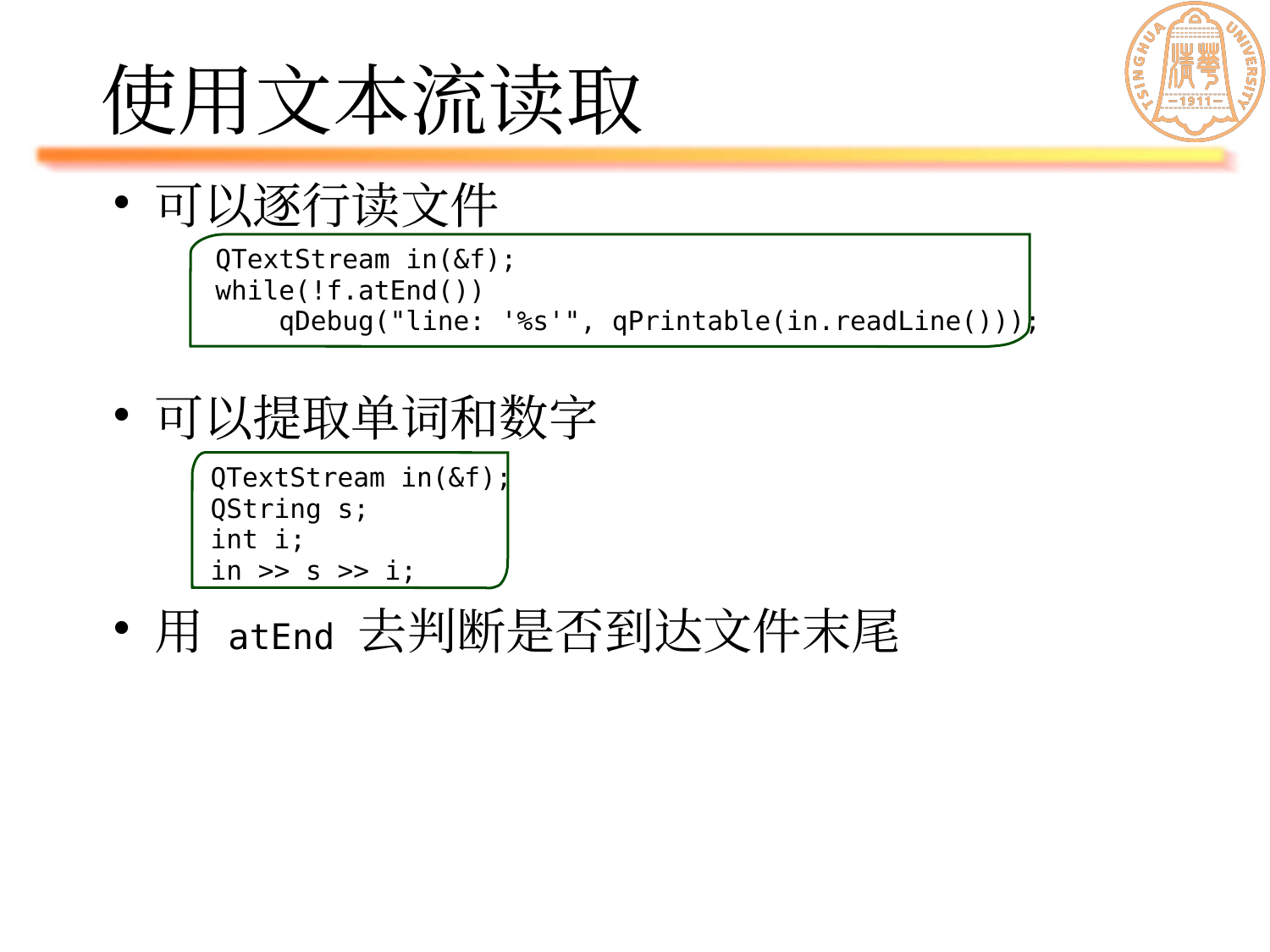

# 使用文本流读取
可以逐行读文件

可以提取单词和数字

用 atEnd 去判断是否到达文件末尾

QTextStream in(&f);
while(!f.atEnd())
    qDebug("line: '%s'", qPrintable(in.readLine()));

QTextStream in(&f);
QString s;
int i;
in >> s >> i;